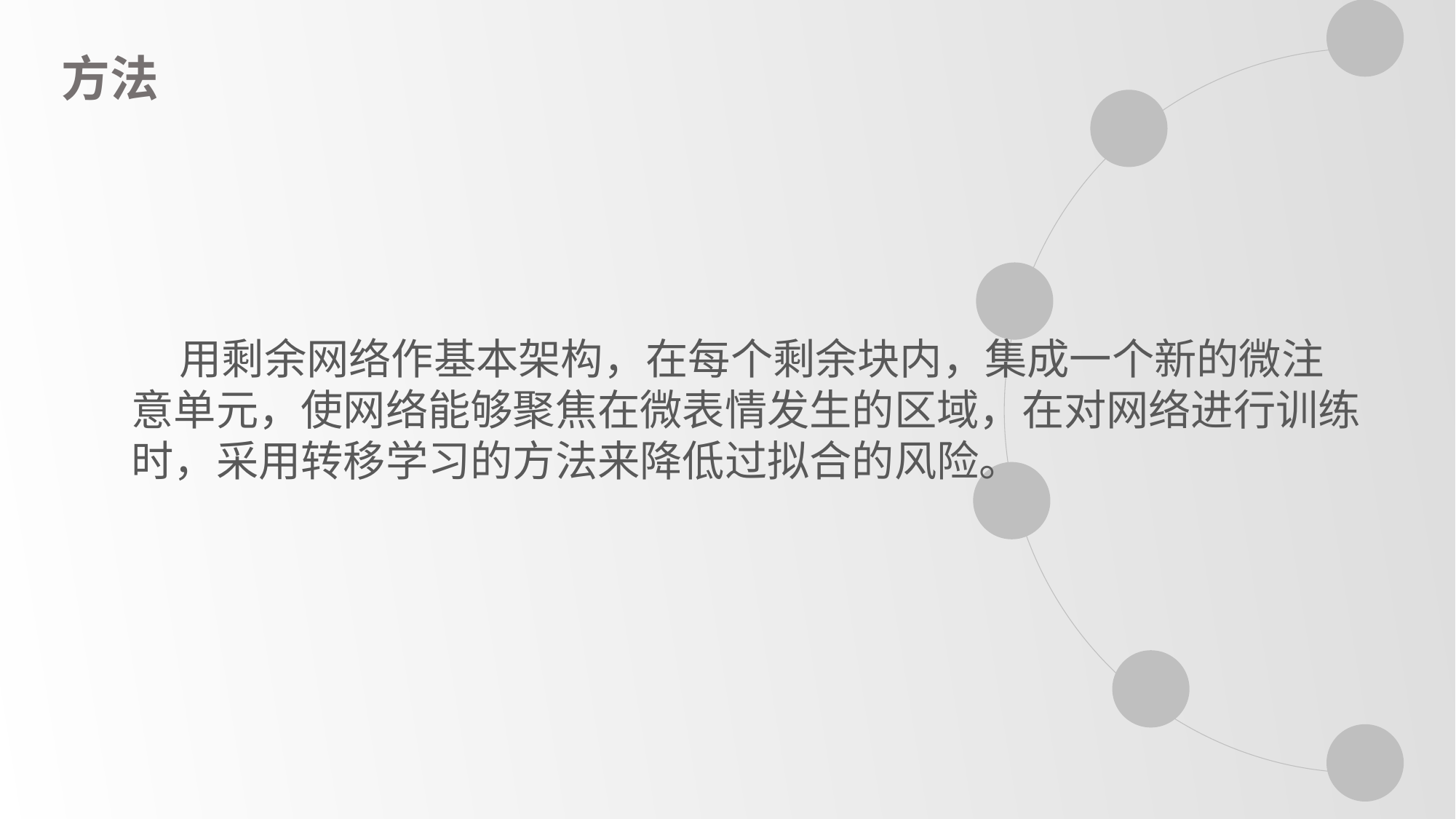

方法
    用剩余网络作基本架构，在每个剩余块内，集成一个新的微注
意单元，使网络能够聚焦在微表情发生的区域，在对网络进行训练
时，采用转移学习的方法来降低过拟合的风险。